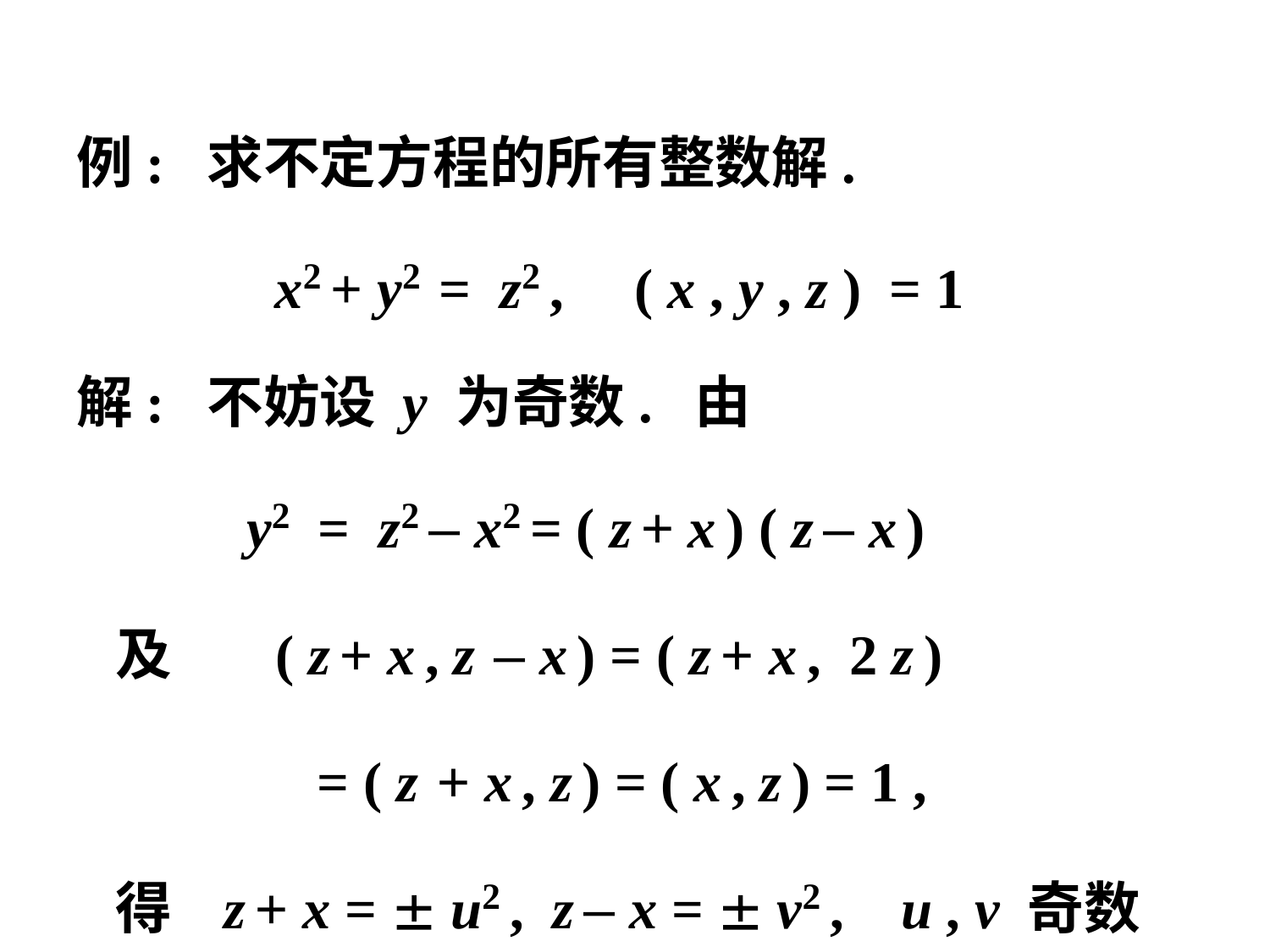

例:  求不定方程的所有整数解.
              x2 + y2  =  z2 ,     ( x , y , z )  = 1
解:  不妨设 y 为奇数.  由
            y2  =  z2 – x2 = ( z + x ) ( z – x )
  及       ( z + x , z  – x ) = ( z + x ,  2 z )
                 = ( z  + x , z ) = ( x , z ) = 1 ,
  得   z + x = ± u2 ,  z – x = ± v2 ,    u , v 奇数 …